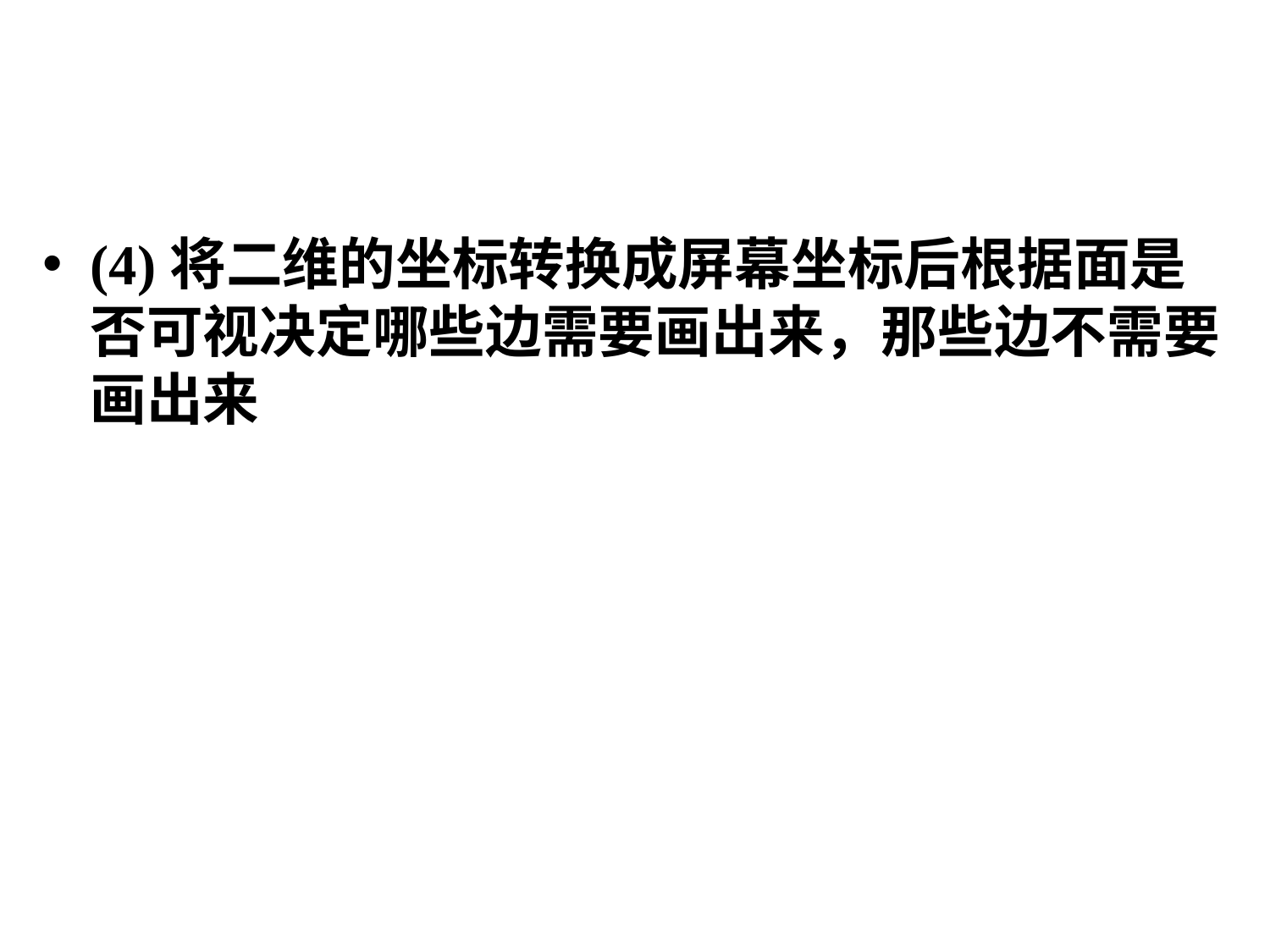

#
(4)将二维的坐标转换成屏幕坐标后根据面是否可视决定哪些边需要画出来，那些边不需要画出来